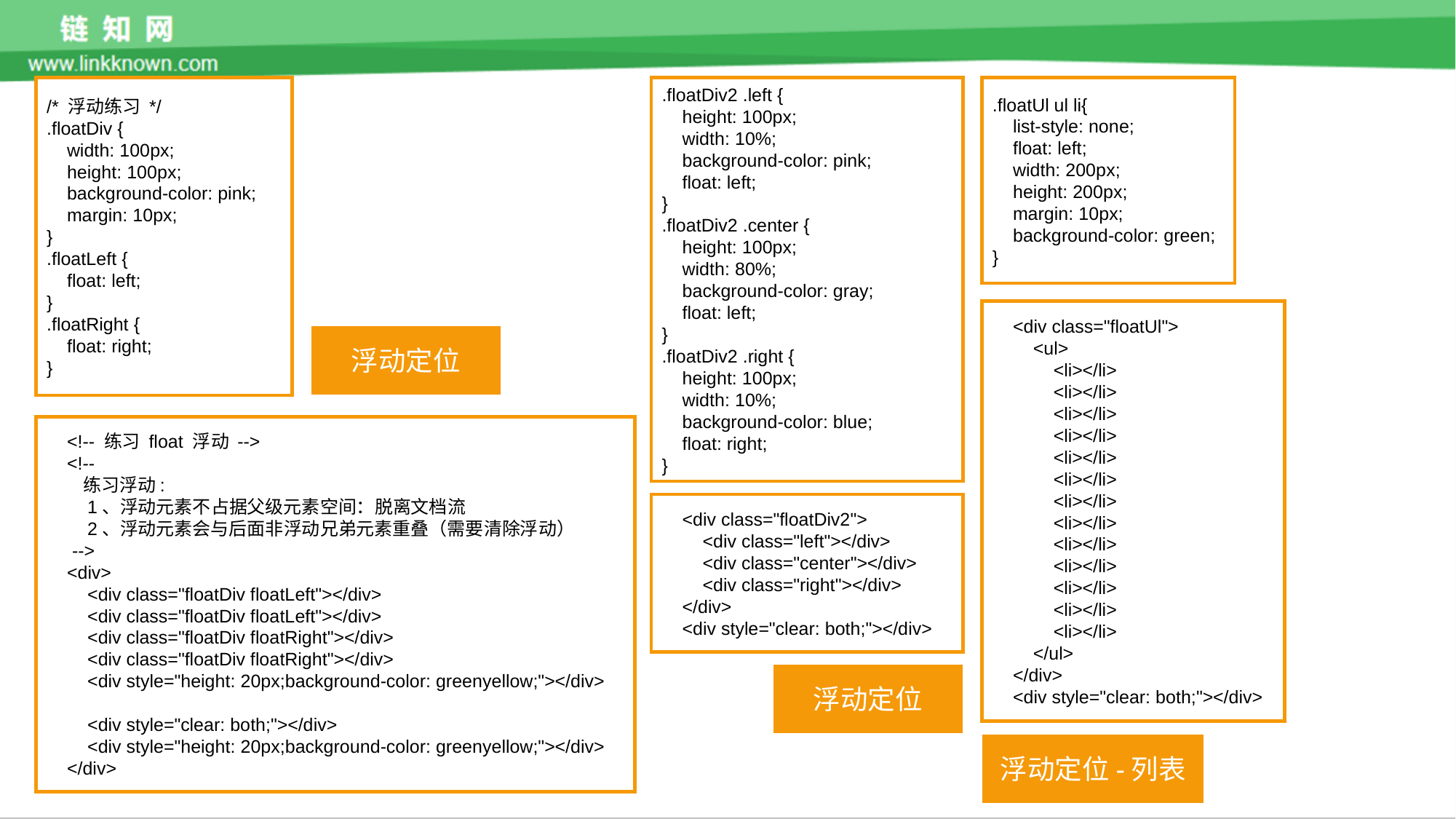

/* 浮动练习 */
.floatDiv {
    width: 100px;
    height: 100px;
    background-color: pink;
    margin: 10px;
}
.floatLeft {
    float: left;
}
.floatRight {
    float: right;
}
.floatDiv2 .left {
    height: 100px;
    width: 10%;
    background-color: pink;
    float: left;
}
.floatDiv2 .center {
    height: 100px;
    width: 80%;
    background-color: gray;
    float: left;
}
.floatDiv2 .right {
    height: 100px;
    width: 10%;
    background-color: blue;
    float: right;
}
.floatUl ul li{
    list-style: none;
    float: left;
    width: 200px;
    height: 200px;
    margin: 10px;
    background-color: green;
}
    <div class="floatUl">
        <ul>
            <li></li>
            <li></li>
            <li></li>
            <li></li>
            <li></li>
            <li></li>
            <li></li>
            <li></li>
            <li></li>
            <li></li>
            <li></li>
            <li></li>
            <li></li>
        </ul>
    </div>
    <div style="clear: both;"></div>
浮动定位
    <!-- 练习 float 浮动 -->
    <!--
        练习浮动:
        1、浮动元素不占据父级元素空间：脱离文档流
        2、浮动元素会与后面非浮动兄弟元素重叠（需要清除浮动）
     -->
    <div>
        <div class="floatDiv floatLeft"></div>
        <div class="floatDiv floatLeft"></div>
        <div class="floatDiv floatRight"></div>
        <div class="floatDiv floatRight"></div>
        <div style="height: 20px;background-color: greenyellow;"></div>

        <div style="clear: both;"></div>
        <div style="height: 20px;background-color: greenyellow;"></div>
    </div>
    <div class="floatDiv2">
        <div class="left"></div>
        <div class="center"></div>
        <div class="right"></div>
    </div>
    <div style="clear: both;"></div>
浮动定位
浮动定位-列表